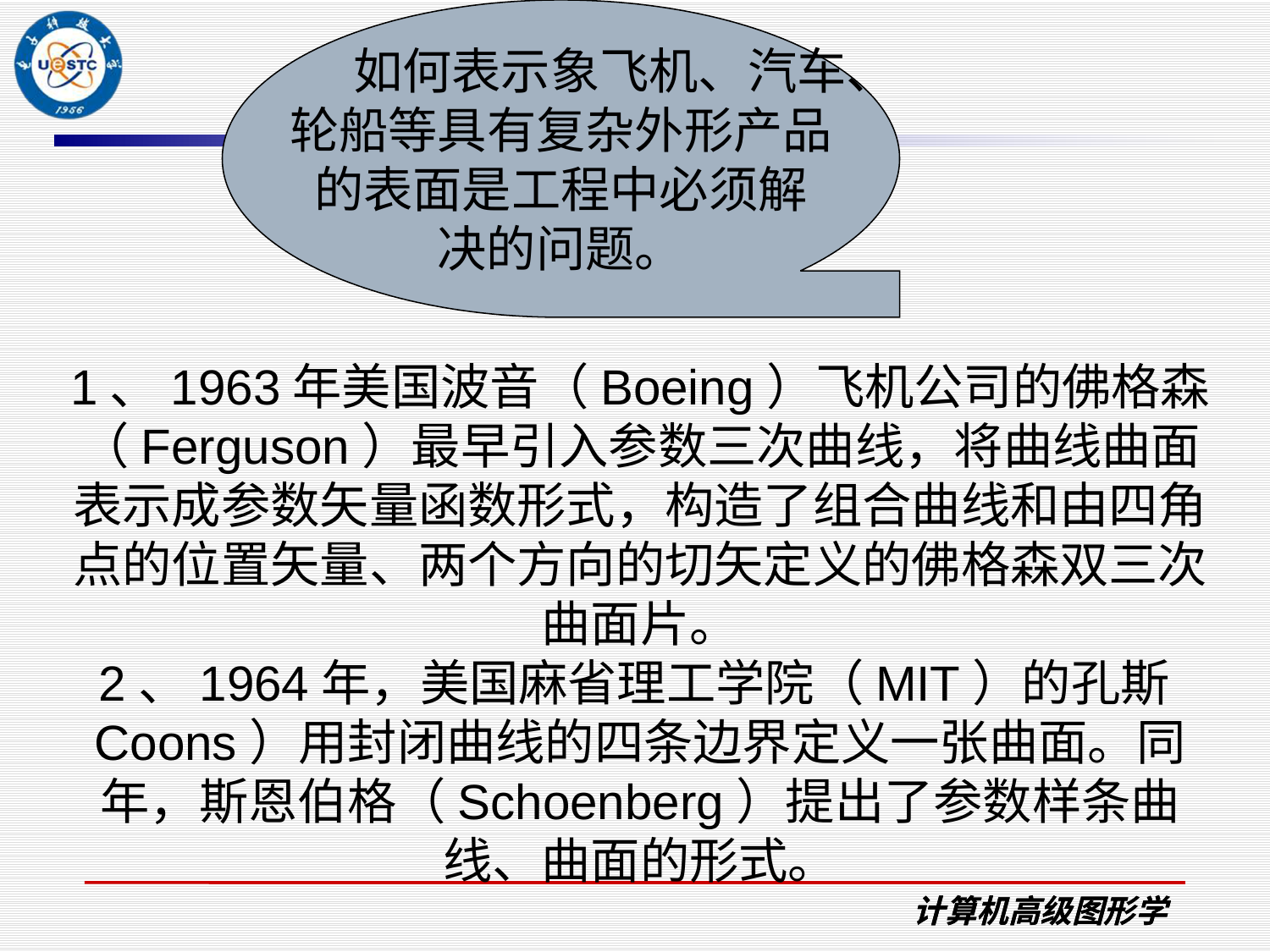

如何表示象飞机、汽车、
轮船等具有复杂外形产品
的表面是工程中必须解
决的问题。
#
1、1963年美国波音（Boeing）飞机公司的佛格森（Ferguson）最早引入参数三次曲线，将曲线曲面表示成参数矢量函数形式，构造了组合曲线和由四角点的位置矢量、两个方向的切矢定义的佛格森双三次曲面片。
2、1964年，美国麻省理工学院（MIT）的孔斯Coons）用封闭曲线的四条边界定义一张曲面。同年，斯恩伯格（Schoenberg）提出了参数样条曲线、曲面的形式。